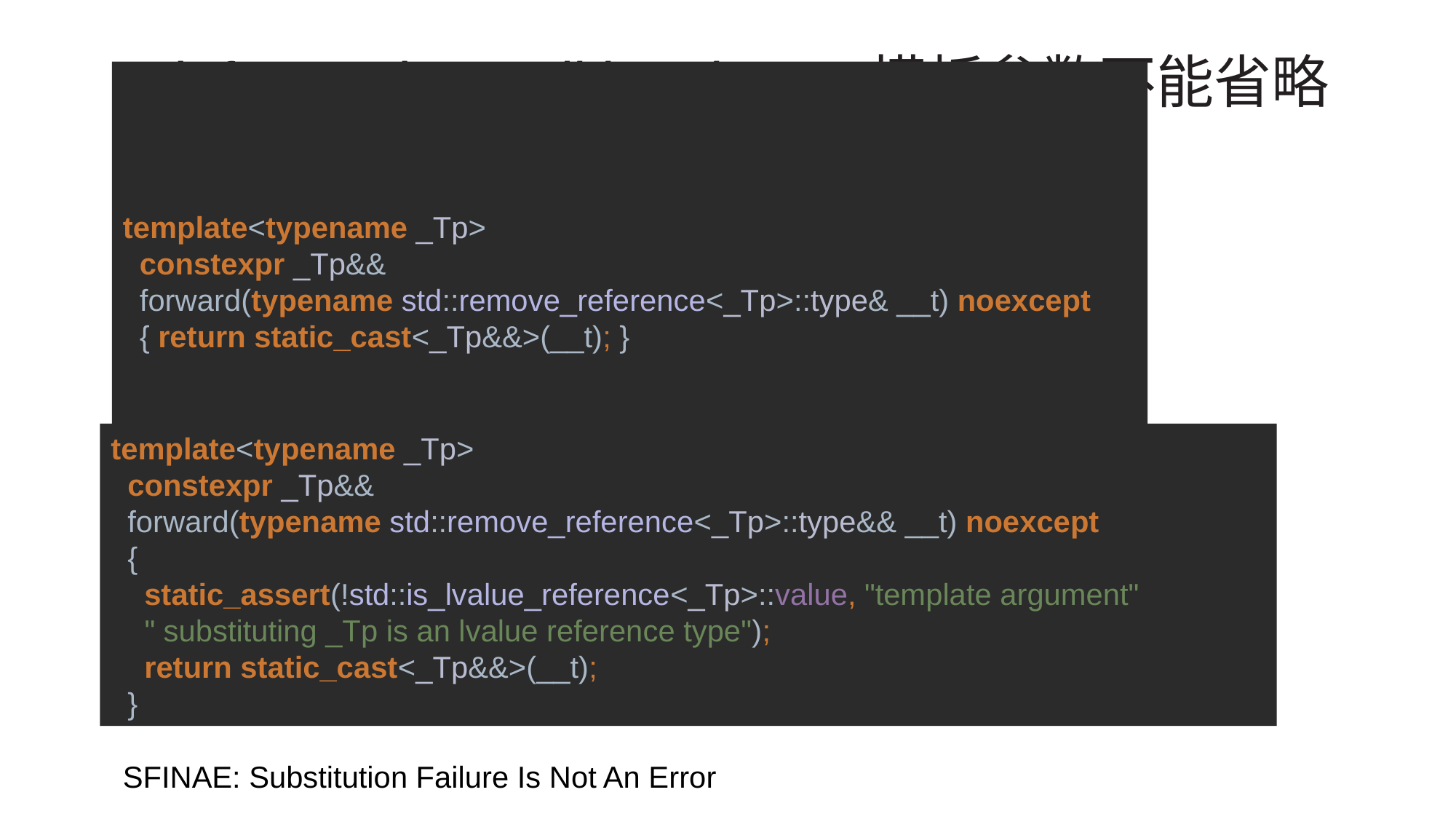

# std::forward: conditional cast 模板参数不能省略
template<typename _Tp>
  constexpr _Tp&&
  forward(typename std::remove_reference<_Tp>::type& __t) noexcept
  { return static_cast<_Tp&&>(__t); }
template<typename _Tp>
  constexpr _Tp&&
  forward(typename std::remove_reference<_Tp>::type&& __t) noexcept
  {
    static_assert(!std::is_lvalue_reference<_Tp>::value, "template argument"
    " substituting _Tp is an lvalue reference type");
    return static_cast<_Tp&&>(__t);
  }
SFINAE: Substitution Failure Is Not An Error